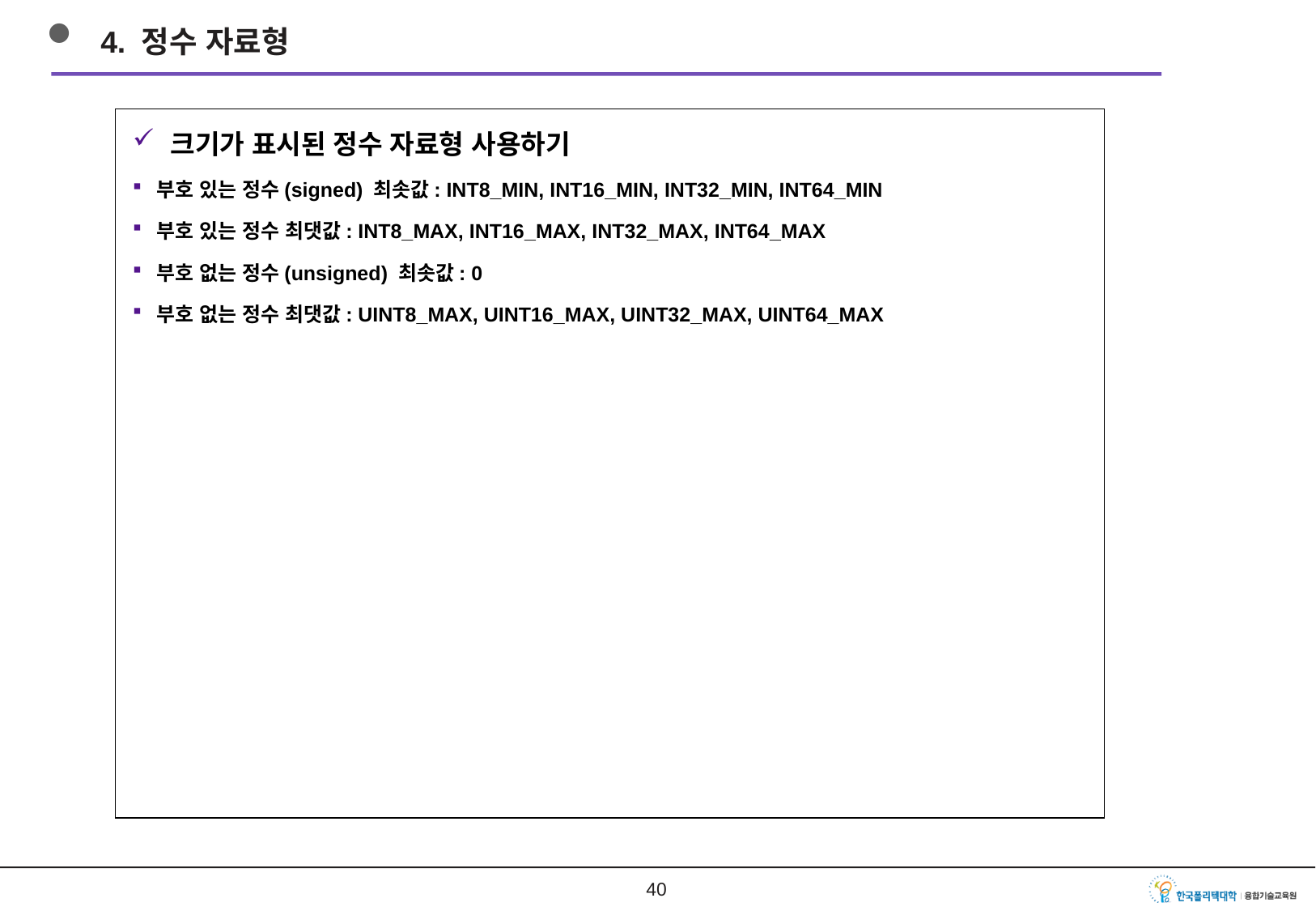

4. 정수 자료형
크기가 표시된 정수 자료형 사용하기
부호 있는 정수(signed) 최솟값: INT8_MIN, INT16_MIN, INT32_MIN, INT64_MIN
부호 있는 정수 최댓값: INT8_MAX, INT16_MAX, INT32_MAX, INT64_MAX
부호 없는 정수(unsigned) 최솟값: 0
부호 없는 정수 최댓값: UINT8_MAX, UINT16_MAX, UINT32_MAX, UINT64_MAX

40